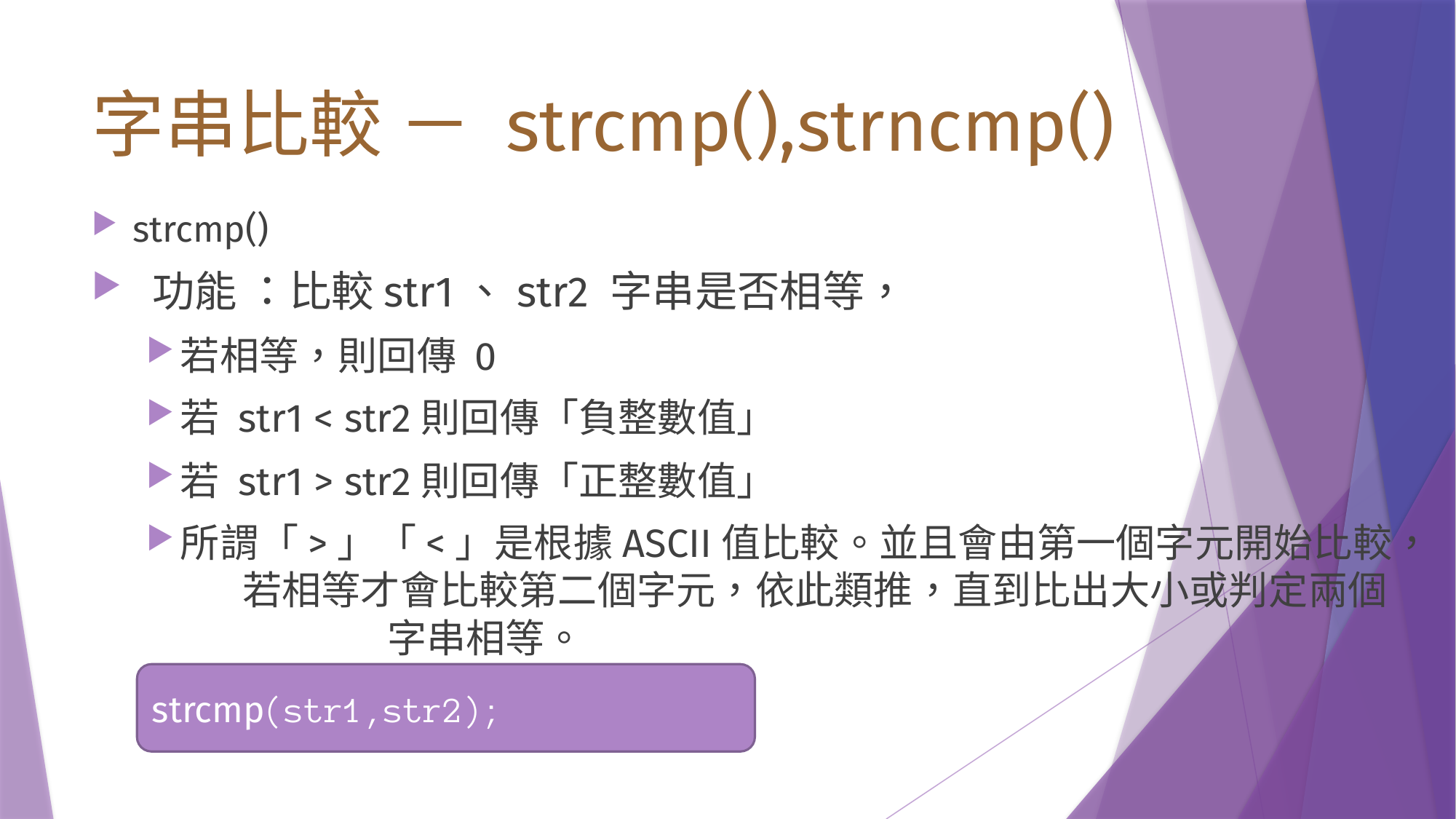

# 字串比較 － strcmp(),strncmp()
strcmp()
 功能 ：比較str1、str2 字串是否相等，
若相等，則回傳 0
若 str1 < str2則回傳「負整數值」
若 str1 > str2則回傳「正整數值」
所謂「>」「<」是根據ASCII值比較。並且會由第一個字元開始比較，       若相等才會比較第二個字元，依此類推，直到比出大小或判定兩個  	           字串相等。

strcmp(str1,str2);